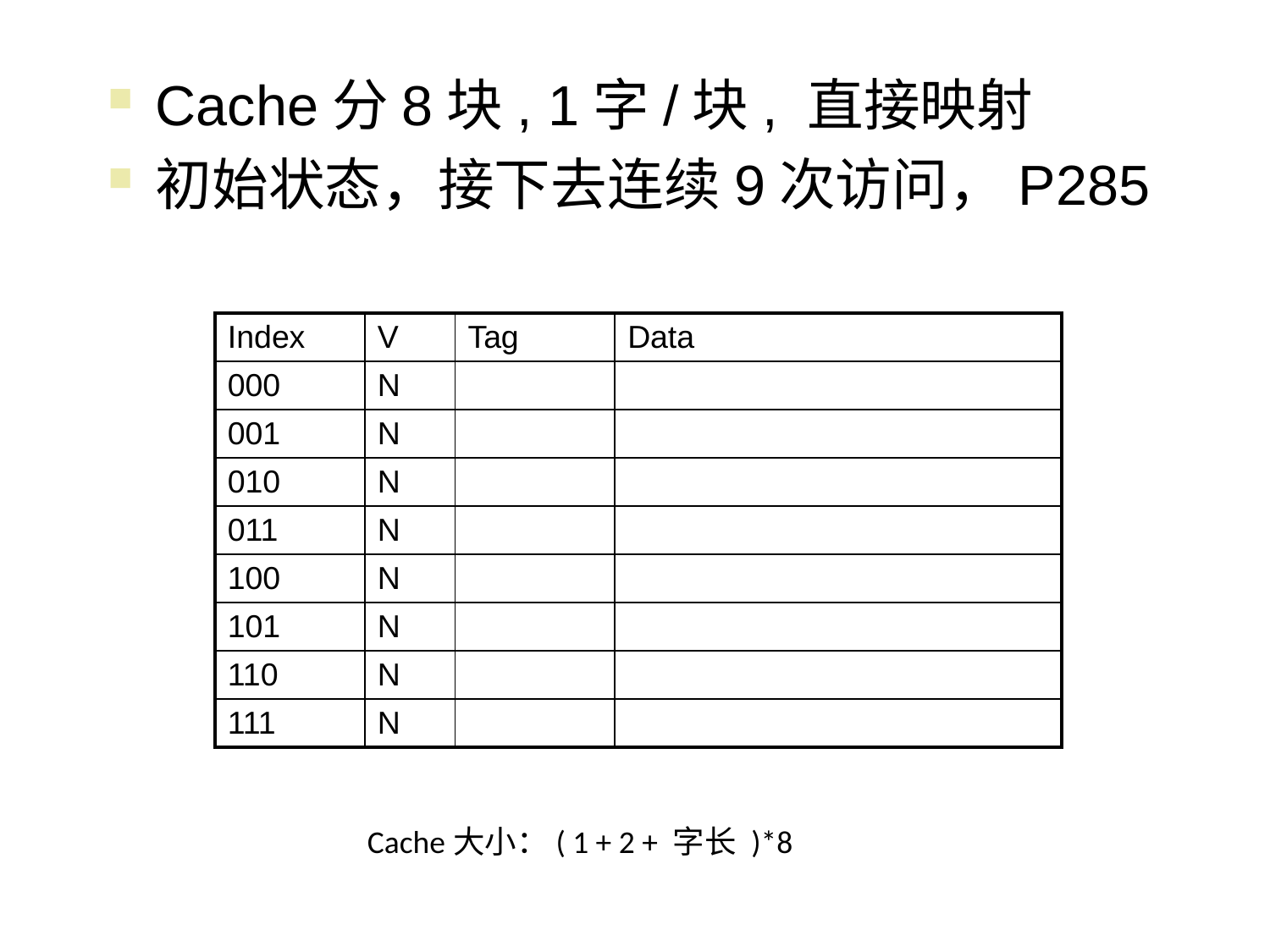

Cache分8块, 1字/块, 直接映射
初始状态，接下去连续9次访问，P285
| Index | V | Tag | Data |
| --- | --- | --- | --- |
| 000 | N |  |  |
| 001 | N |  |  |
| 010 | N |  |  |
| 011 | N |  |  |
| 100 | N |  |  |
| 101 | N |  |  |
| 110 | N |  |  |
| 111 | N |  |  |
Cache大小：( 1 + 2 + 字长 )*8